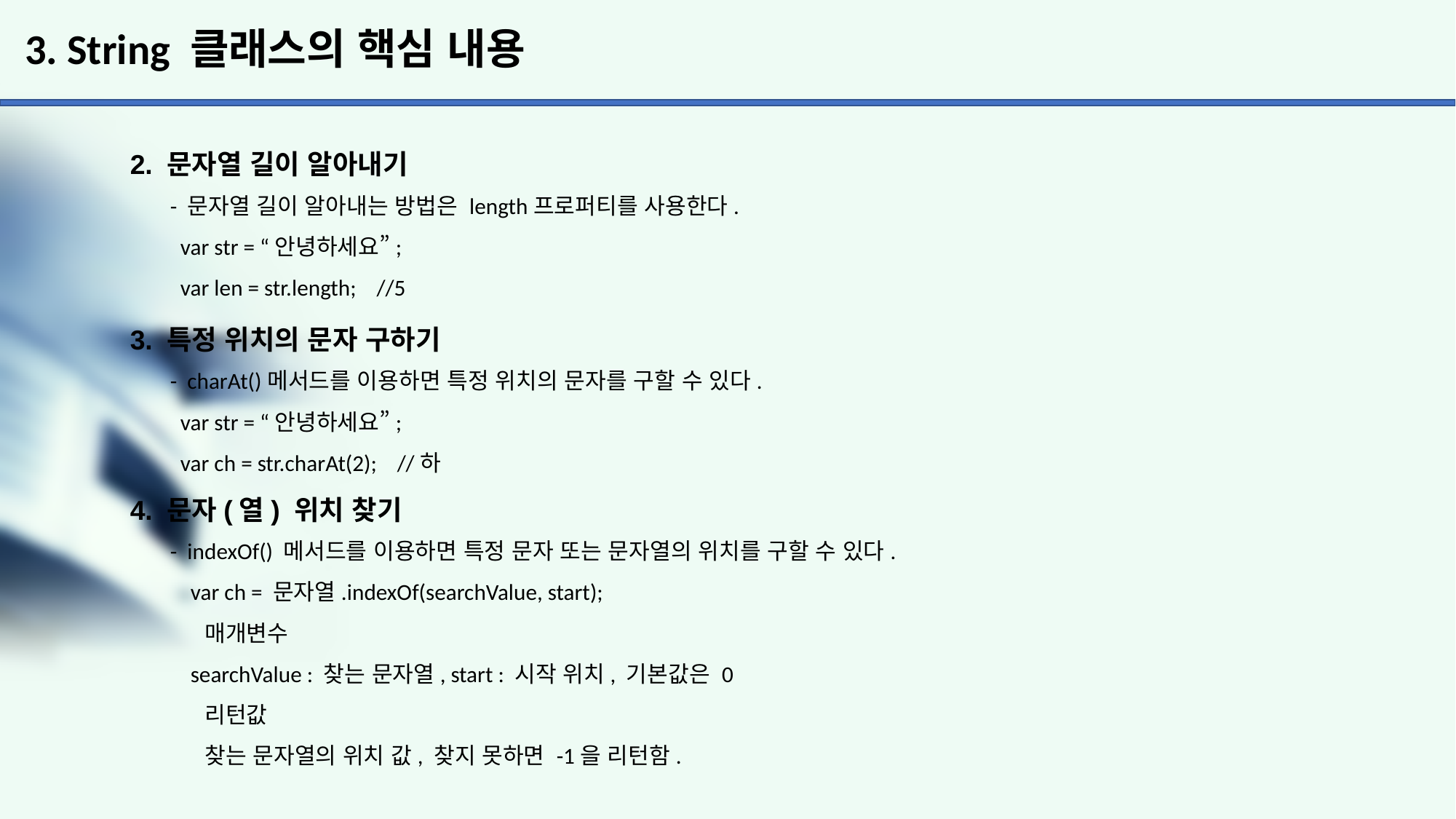

# 3. String 클래스의 핵심 내용
2. 문자열 길이 알아내기
   - 문자열 길이 알아내는 방법은 length프로퍼티를 사용한다.
     var str = “안녕하세요”;
     var len = str.length;    //5
3. 특정 위치의 문자 구하기
   -  charAt()메서드를 이용하면 특정 위치의 문자를 구할 수 있다.
     var str = “안녕하세요”;
     var ch = str.charAt(2);    //하
4. 문자(열) 위치 찾기
   -  indexOf() 메서드를 이용하면 특정 문자 또는 문자열의 위치를 구할 수 있다.
       var ch = 문자열.indexOf(searchValue, start);
       매개변수
       searchValue : 찾는 문자열, start : 시작 위치, 기본값은 0
       리턴값
       찾는 문자열의 위치 값, 찾지 못하면 -1을 리턴함.